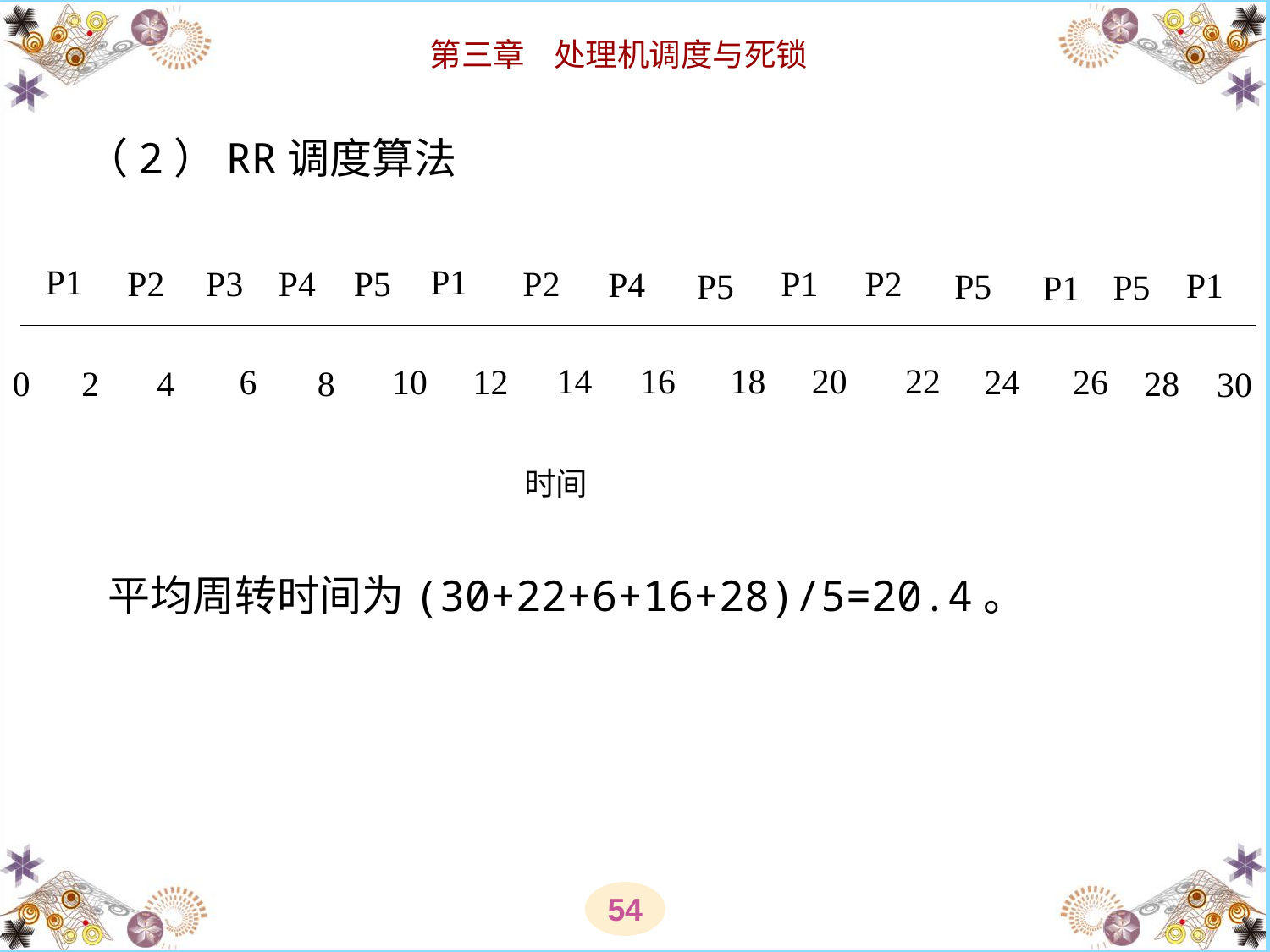

# （2）RR调度算法
P1
P1
P2
P1
P2
P2
P3
P5
P4
P4
P1
P5
P5
P5
P1
14
16
18
20
22
6
10
12
26
24
0
2
4
8
28
30
时间
平均周转时间为(30+22+6+16+28)/5=20.4。